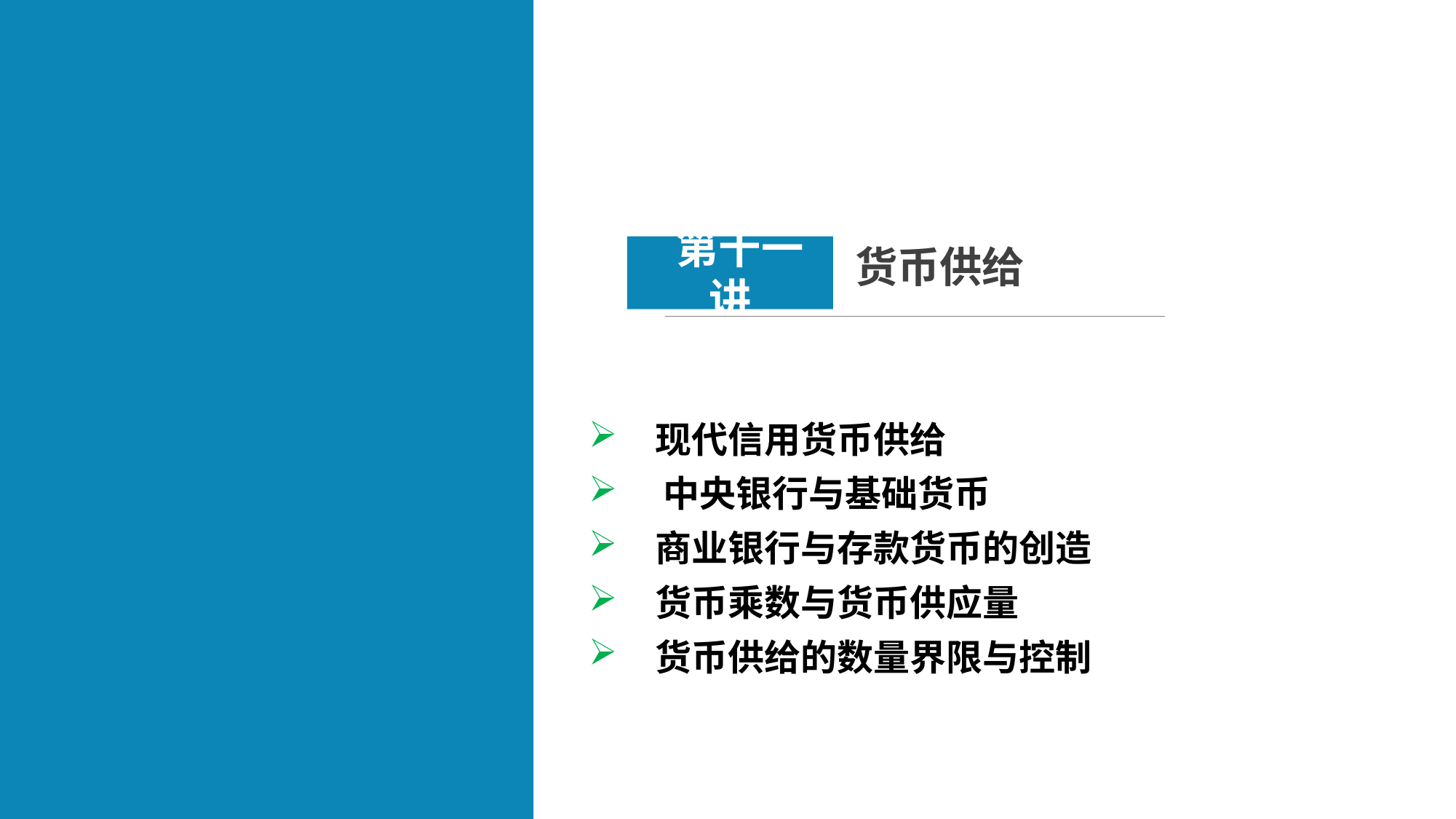

货币供给
 第十一讲
  现代信用货币供给
   中央银行与基础货币
  商业银行与存款货币的创造
  货币乘数与货币供应量
  货币供给的数量界限与控制